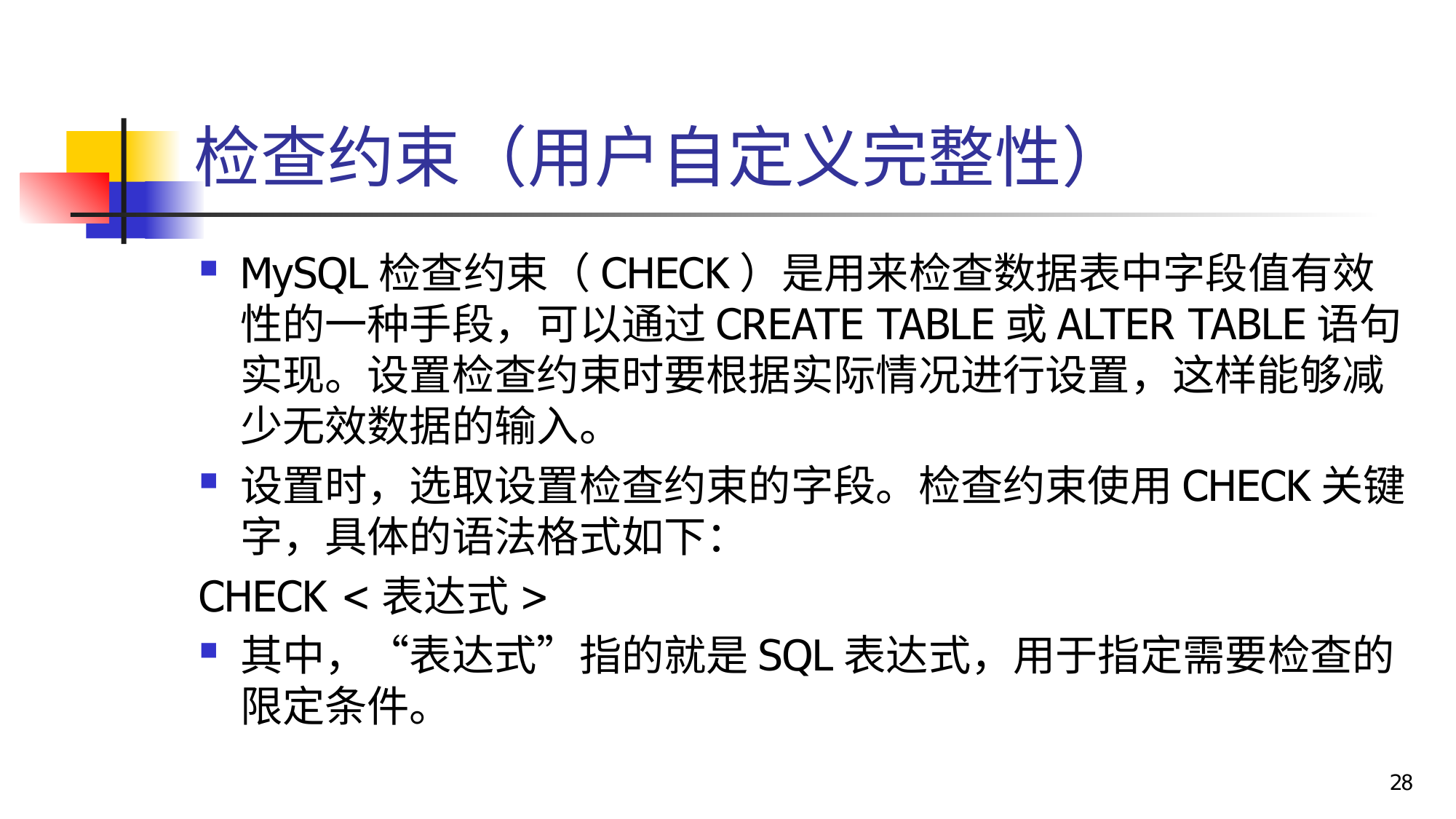

# 检查约束（用户自定义完整性）
MySQL检查约束（CHECK）是用来检查数据表中字段值有效性的一种手段，可以通过CREATE TABLE或ALTER TABLE语句实现。设置检查约束时要根据实际情况进行设置，这样能够减少无效数据的输入。
设置时，选取设置检查约束的字段。检查约束使用CHECK关键字，具体的语法格式如下：
CHECK <表达式>
其中，“表达式”指的就是SQL表达式，用于指定需要检查的限定条件。

28